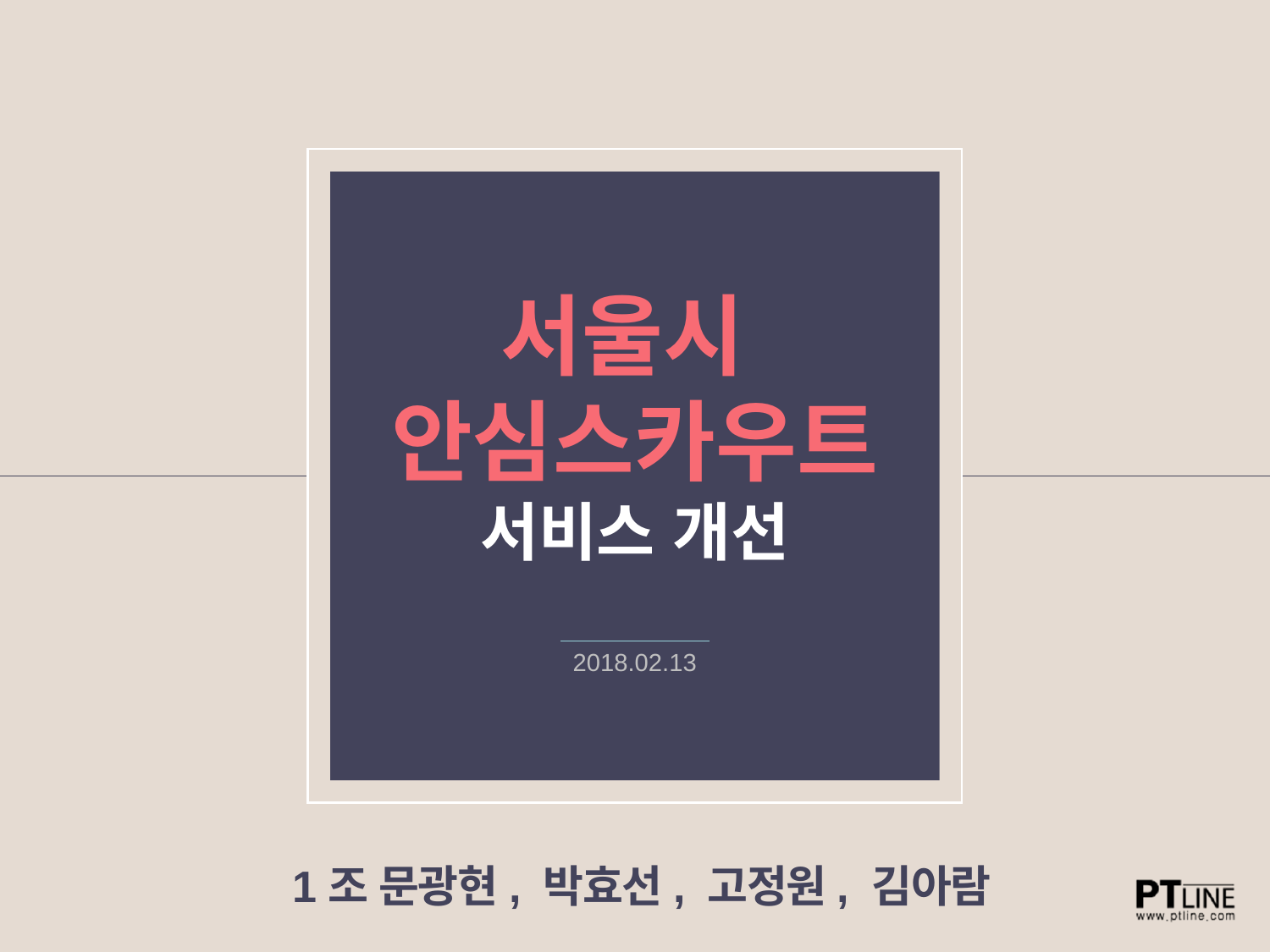

서울시
안심스카우트
서비스 개선
2018.02.13
1조 문광현, 박효선, 고정원, 김아람